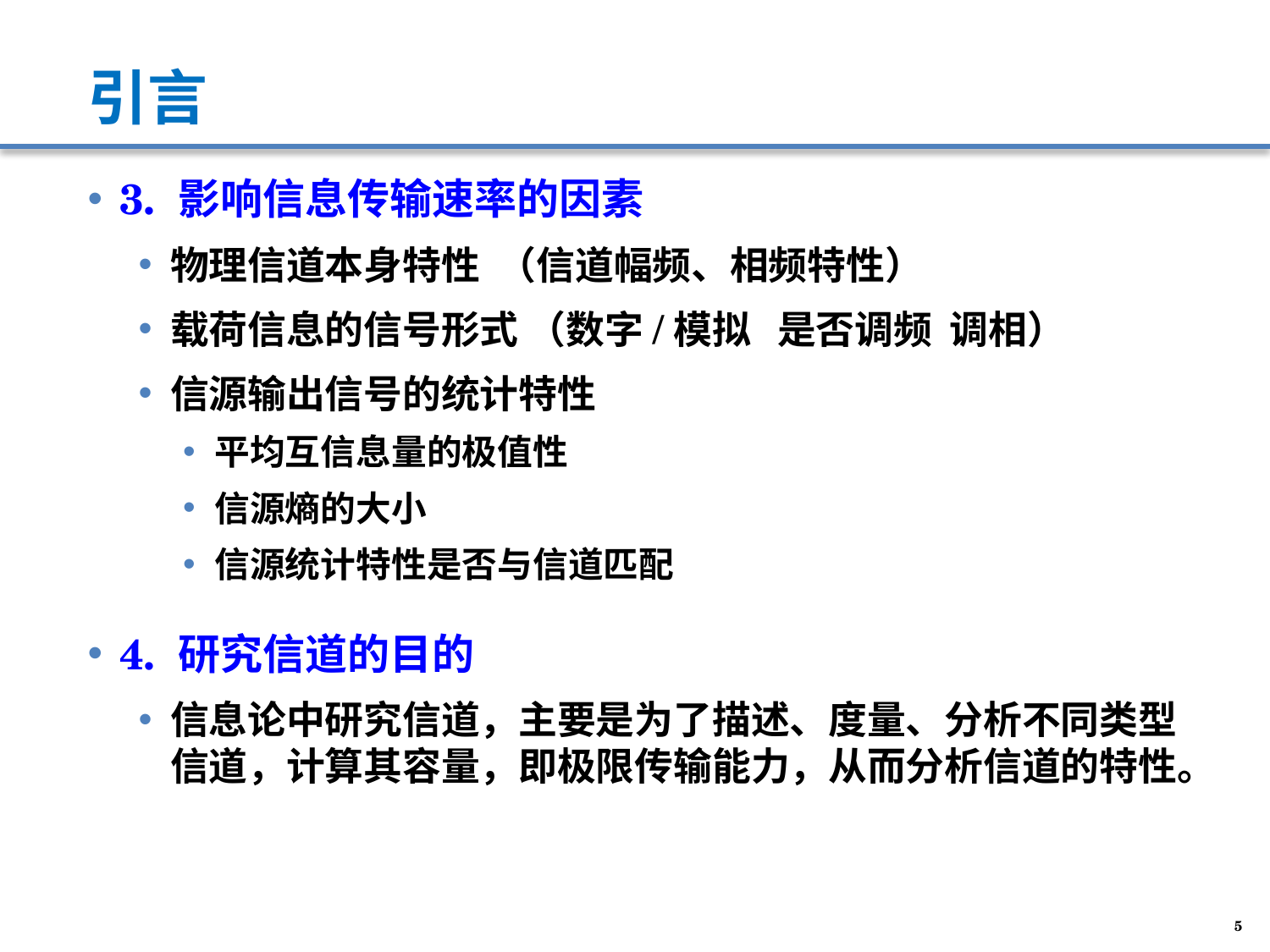

# 引言
3. 影响信息传输速率的因素
物理信道本身特性  （信道幅频、相频特性）
载荷信息的信号形式 （数字/模拟   是否调频  调相）
信源输出信号的统计特性
平均互信息量的极值性
信源熵的大小
信源统计特性是否与信道匹配
4. 研究信道的目的
信息论中研究信道，主要是为了描述、度量、分析不同类型信道，计算其容量，即极限传输能力，从而分析信道的特性。

5